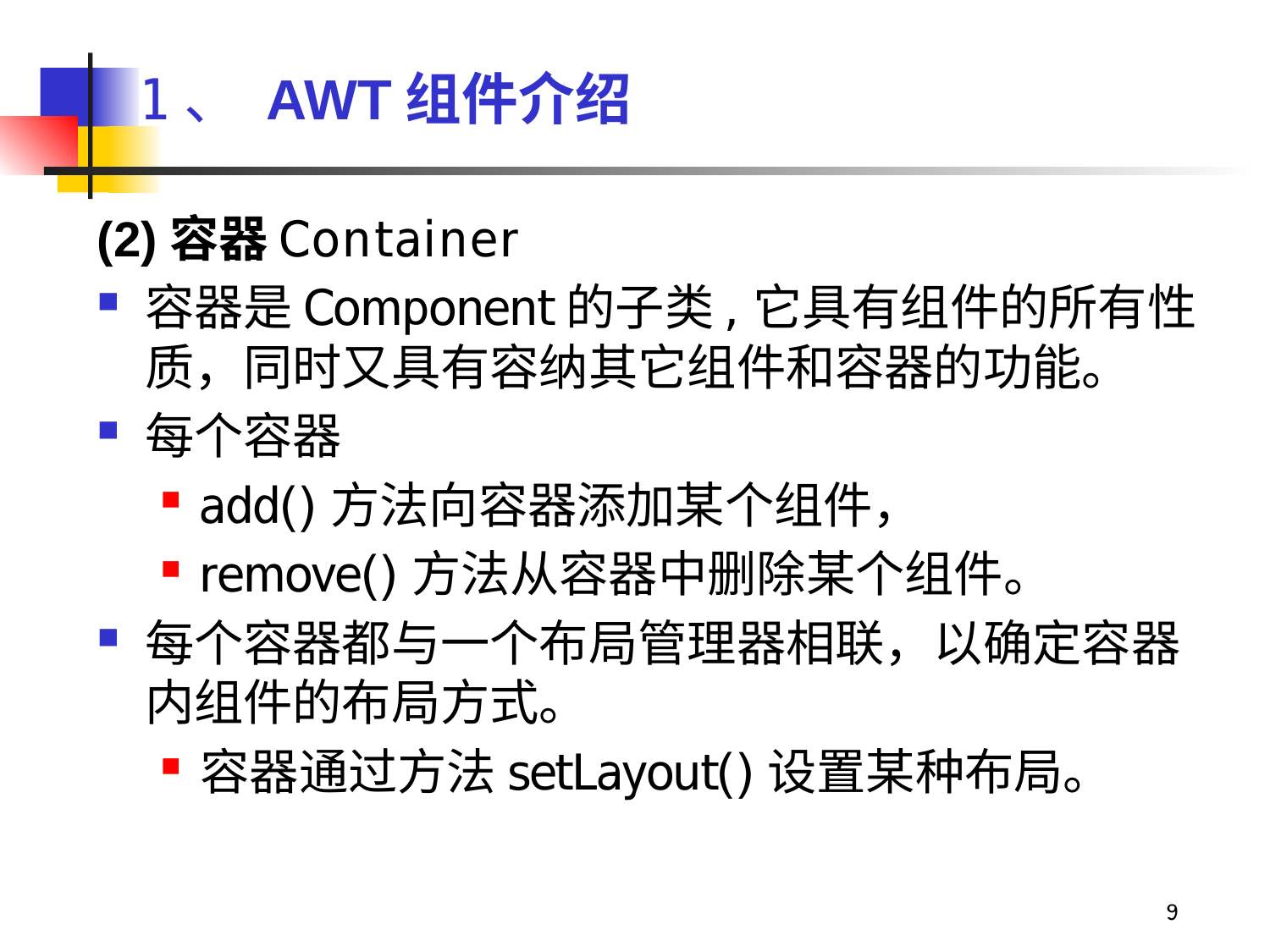

# 1、 AWT组件介绍
(2)容器Container
容器是Component的子类,它具有组件的所有性质，同时又具有容纳其它组件和容器的功能。
每个容器
add()方法向容器添加某个组件，
remove()方法从容器中删除某个组件。
每个容器都与一个布局管理器相联，以确定容器内组件的布局方式。
容器通过方法setLayout()设置某种布局。